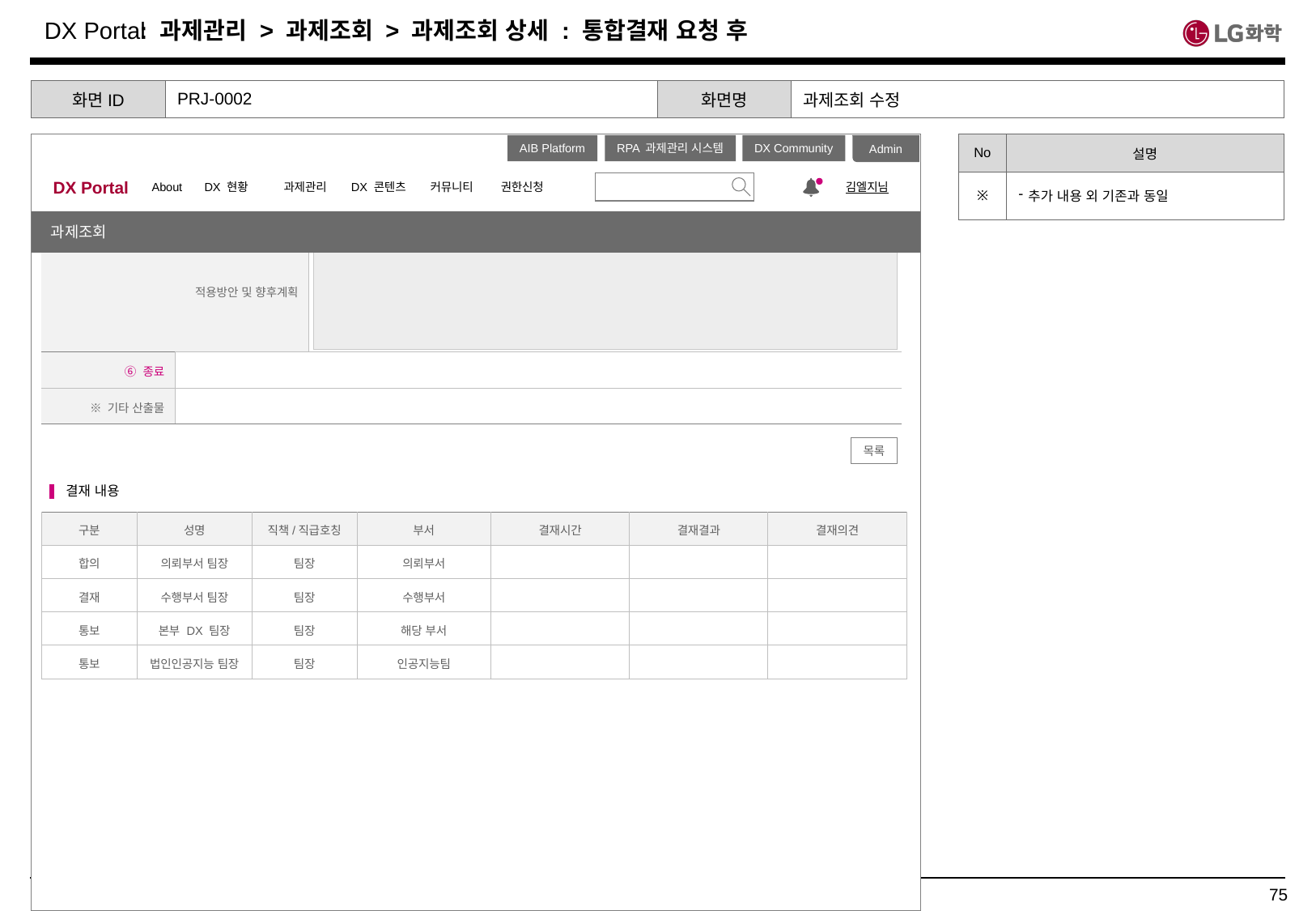

: 과제관리 > 과제조회 > 과제조회 상세 : 통합결재 요청 후
| 화면ID | PRJ-0002 | 화면명 | 과제조회 수정 |
| --- | --- | --- | --- |

| No | 설명 |
| --- | --- |
| ※ | 추가 내용 외 기존과 동일 |

Admin
DX Portal

About
DX 현황
과제관리
DX 콘텐츠
커뮤니티
권한신청
김엘지님

AIB Platform
RPA 과제관리 시스템
DX Community
공지사항

과제조회
|  | 적용방안 및 향후계획 |  |
| --- | --- | --- |
| ⑥ 종료 |  |  |
| ※ 기타 산출물 |  |  |

목록
결재 내용
| 구분 | 성명 | 직책/직급호칭 | 부서 | 결재시간 | 결재결과 | 결재의견 |
| --- | --- | --- | --- | --- | --- | --- |
| 합의 | 의뢰부서 팀장 | 팀장 | 의뢰부서 |  |  |  |
| 결재 | 수행부서 팀장 | 팀장 | 수행부서 |  |  |  |
| 통보 | 본부 DX 팀장 | 팀장 | 해당 부서 |  |  |  |
| 통보 | 법인인공지능 팀장 | 팀장 | 인공지능팀 |  |  |  |